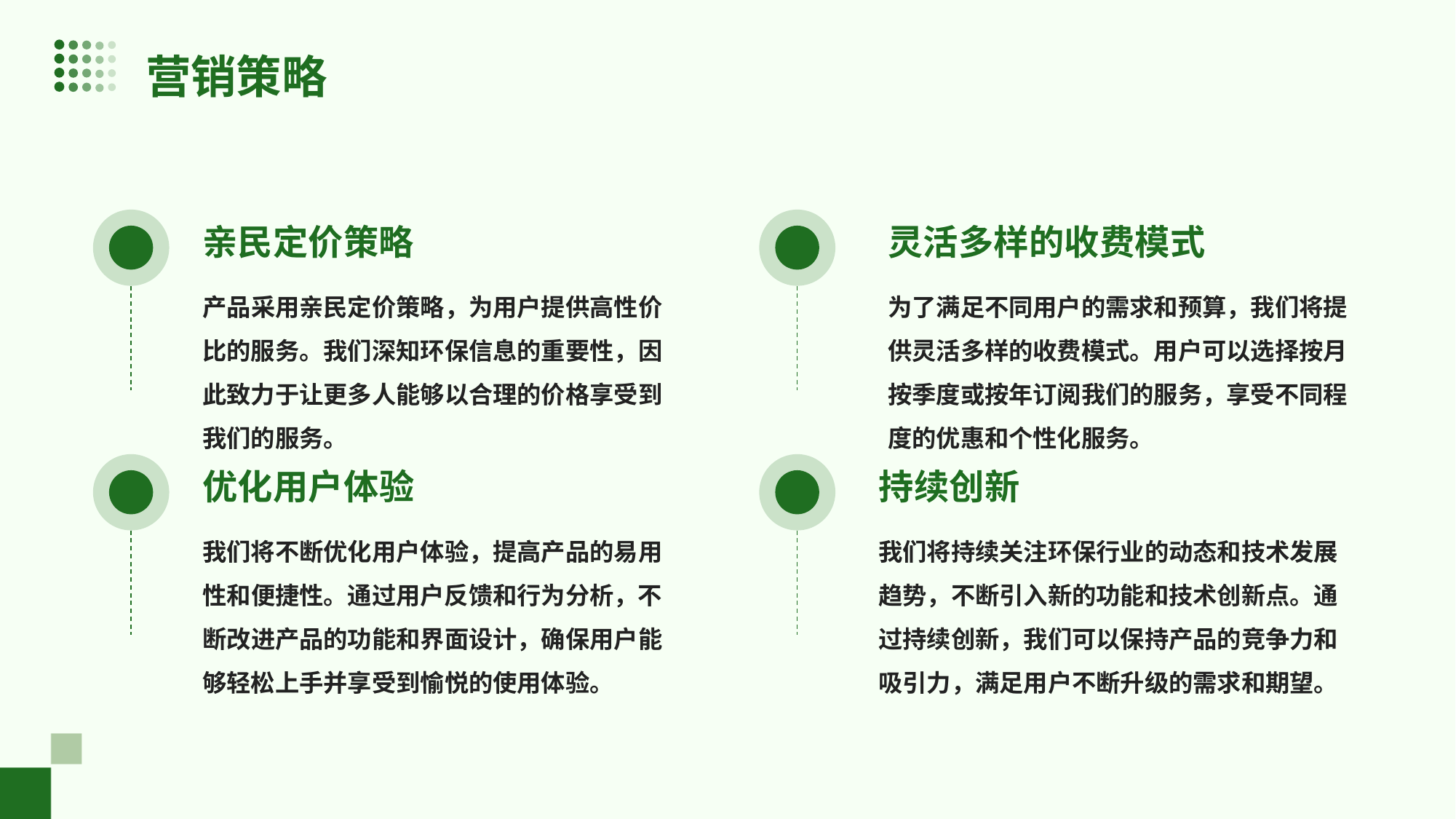

营销策略

亲民定价策略
灵活多样的收费模式

产品采用亲民定价策略，为用户提供高性价比的服务。我们深知环保信息的重要性，因此致力于让更多人能够以合理的价格享受到我们的服务。
为了满足不同用户的需求和预算，我们将提供灵活多样的收费模式。用户可以选择按月按季度或按年订阅我们的服务，享受不同程度的优惠和个性化服务。
优化用户体验
持续创新

我们将不断优化用户体验，提高产品的易用性和便捷性。通过用户反馈和行为分析，不断改进产品的功能和界面设计，确保用户能够轻松上手并享受到愉悦的使用体验。
我们将持续关注环保行业的动态和技术发展趋势，不断引入新的功能和技术创新点。通过持续创新，我们可以保持产品的竞争力和吸引力，满足用户不断升级的需求和期望。